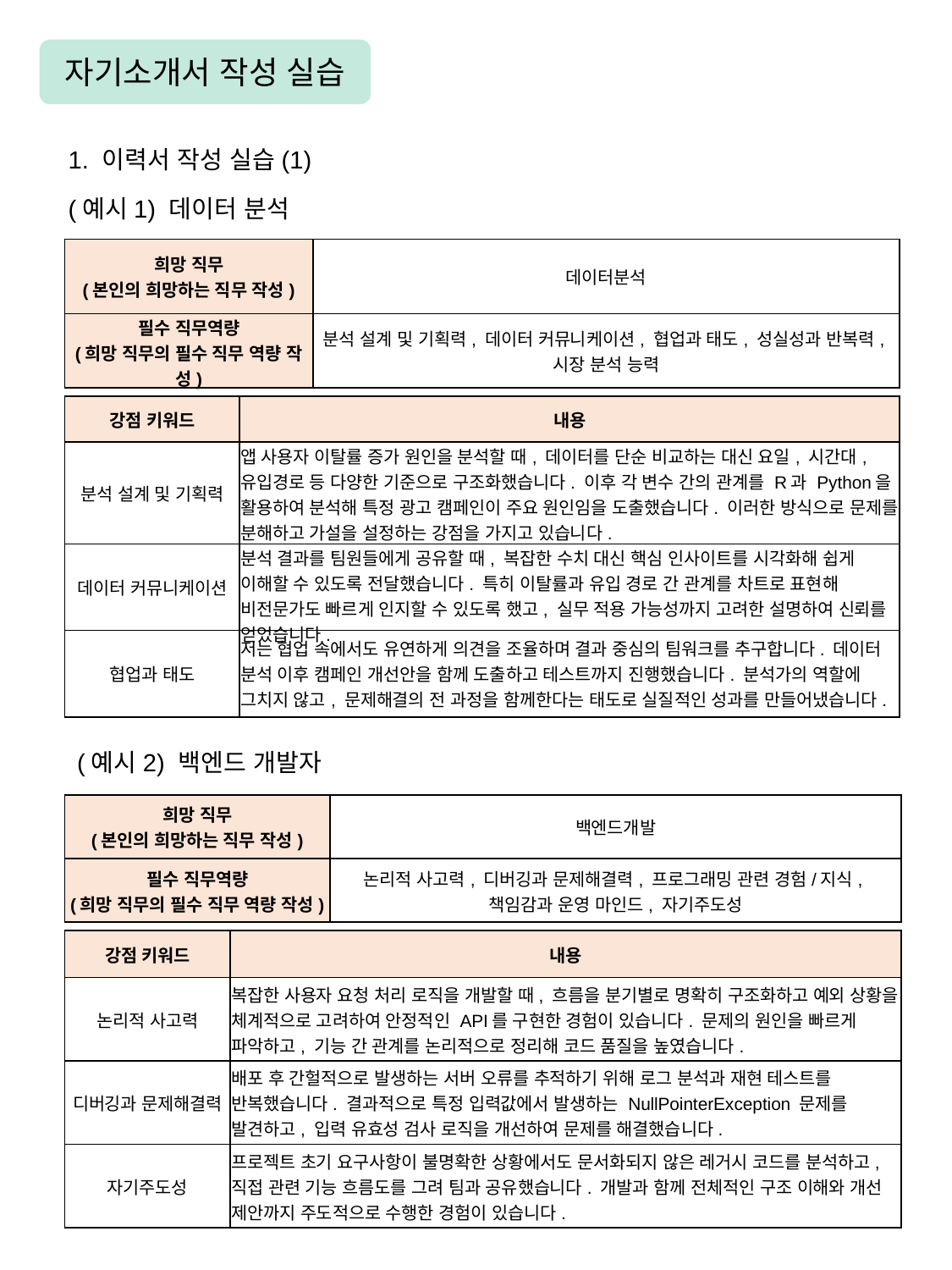

자기소개서 작성 실습
1. 이력서 작성 실습(1)
(예시1) 데이터 분석
| 희망 직무 (본인의 희망하는 직무 작성) | 데이터분석 |
| --- | --- |
| 필수 직무역량 (희망 직무의 필수 직무 역량 작성) | 분석 설계 및 기획력, 데이터 커뮤니케이션, 협업과 태도, 성실성과 반복력, 시장 분석 능력 |
| 강점 키워드 | 내용 |
| --- | --- |
| 분석 설계 및 기획력 | 앱 사용자 이탈률 증가 원인을 분석할 때, 데이터를 단순 비교하는 대신 요일, 시간대, 유입경로 등 다양한 기준으로 구조화했습니다. 이후 각 변수 간의 관계를 R과 Python을 활용하여 분석해 특정 광고 캠페인이 주요 원인임을 도출했습니다. 이러한 방식으로 문제를 분해하고 가설을 설정하는 강점을 가지고 있습니다. |
| 데이터 커뮤니케이션 | 분석 결과를 팀원들에게 공유할 때, 복잡한 수치 대신 핵심 인사이트를 시각화해 쉽게 이해할 수 있도록 전달했습니다. 특히 이탈률과 유입 경로 간 관계를 차트로 표현해 비전문가도 빠르게 인지할 수 있도록 했고, 실무 적용 가능성까지 고려한 설명하여 신뢰를 얻었습니다. |
| 협업과 태도 | 저는 협업 속에서도 유연하게 의견을 조율하며 결과 중심의 팀워크를 추구합니다. 데이터 분석 이후 캠페인 개선안을 함께 도출하고 테스트까지 진행했습니다. 분석가의 역할에 그치지 않고, 문제해결의 전 과정을 함께한다는 태도로 실질적인 성과를 만들어냈습니다. |
(예시2) 백엔드 개발자
| 희망 직무 (본인의 희망하는 직무 작성) | 백엔드개발 |
| --- | --- |
| 필수 직무역량 (희망 직무의 필수 직무 역량 작성) | 논리적 사고력, 디버깅과 문제해결력, 프로그래밍 관련 경험/지식, 책임감과 운영 마인드, 자기주도성 |
| 강점 키워드 | 내용 |
| --- | --- |
| 논리적 사고력 | 복잡한 사용자 요청 처리 로직을 개발할 때, 흐름을 분기별로 명확히 구조화하고 예외 상황을 체계적으로 고려하여 안정적인 API를 구현한 경험이 있습니다. 문제의 원인을 빠르게 파악하고, 기능 간 관계를 논리적으로 정리해 코드 품질을 높였습니다. |
| 디버깅과 문제해결력 | 배포 후 간헐적으로 발생하는 서버 오류를 추적하기 위해 로그 분석과 재현 테스트를 반복했습니다. 결과적으로 특정 입력값에서 발생하는 NullPointerException 문제를 발견하고, 입력 유효성 검사 로직을 개선하여 문제를 해결했습니다. |
| 자기주도성 | 프로젝트 초기 요구사항이 불명확한 상황에서도 문서화되지 않은 레거시 코드를 분석하고, 직접 관련 기능 흐름도를 그려 팀과 공유했습니다. 개발과 함께 전체적인 구조 이해와 개선 제안까지 주도적으로 수행한 경험이 있습니다. |